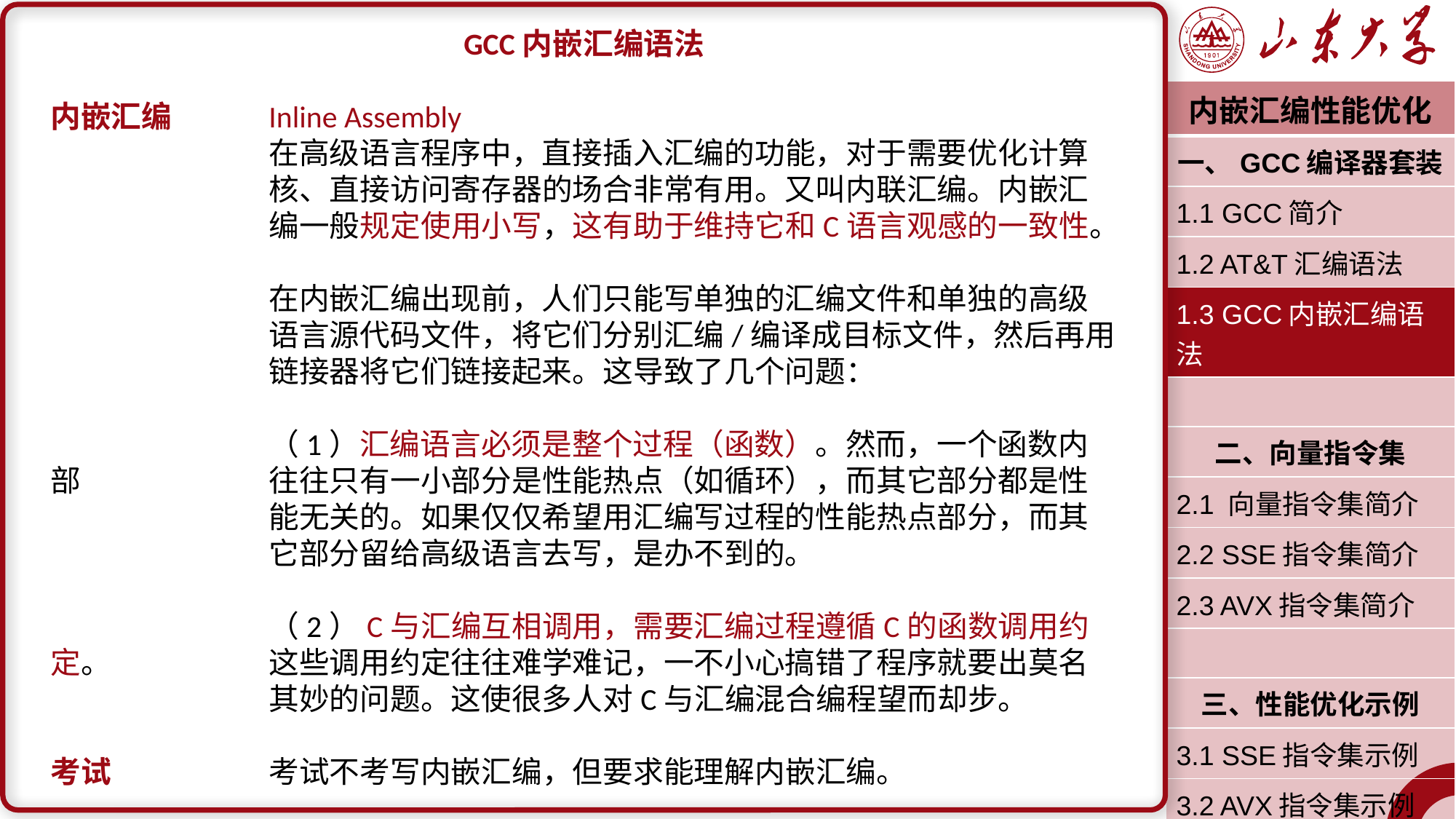

GCC内嵌汇编语法

内嵌汇编	Inline Assembly
		在高级语言程序中，直接插入汇编的功能，对于需要优化计算		核、直接访问寄存器的场合非常有用。又叫内联汇编。内嵌汇		编一般规定使用小写，这有助于维持它和C语言观感的一致性。

		在内嵌汇编出现前，人们只能写单独的汇编文件和单独的高级		语言源代码文件，将它们分别汇编/编译成目标文件，然后再用		链接器将它们链接起来。这导致了几个问题：

		（1）汇编语言必须是整个过程（函数）。然而，一个函数内部		往往只有一小部分是性能热点（如循环），而其它部分都是性		能无关的。如果仅仅希望用汇编写过程的性能热点部分，而其		它部分留给高级语言去写，是办不到的。

		（2）C与汇编互相调用，需要汇编过程遵循C的函数调用约定。		这些调用约定往往难学难记，一不小心搞错了程序就要出莫名		其妙的问题。这使很多人对C与汇编混合编程望而却步。

考试		考试不考写内嵌汇编，但要求能理解内嵌汇编。
| 内嵌汇编性能优化 |
| --- |
| 一、GCC编译器套装 |
| 1.1 GCC简介 |
| 1.2 AT&T汇编语法 |
| 1.3 GCC内嵌汇编语法 |
|  |
| 二、向量指令集 |
| 2.1 向量指令集简介 |
| 2.2 SSE指令集简介 |
| 2.3 AVX指令集简介 |
|  |
| 三、性能优化示例 |
| 3.1 SSE指令集示例 |
| 3.2 AVX指令集示例 |
| 潘润宇 2022.09 |